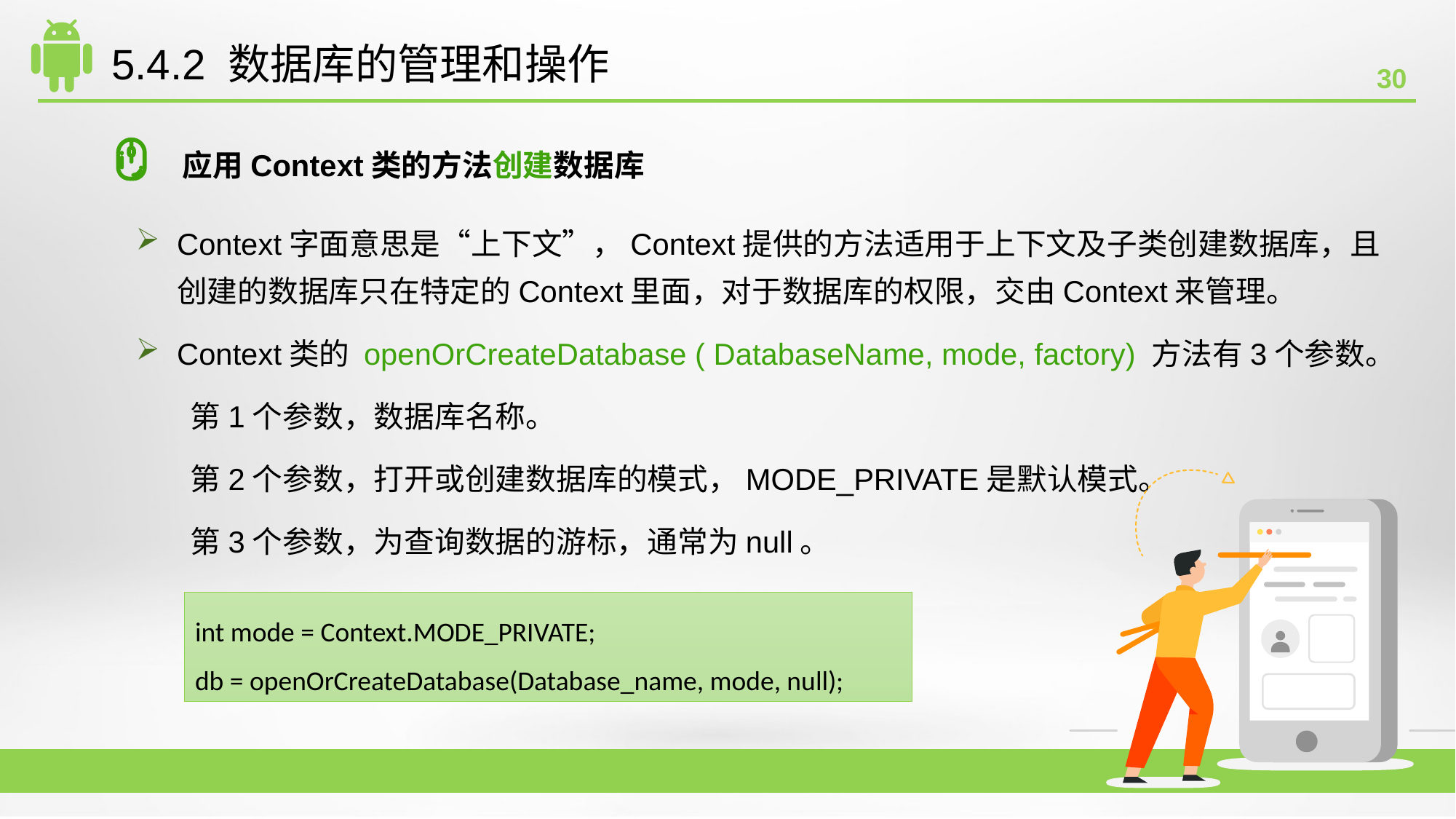

# 5.4.2 数据库的管理和操作
应用Context类的方法创建数据库

Context字面意思是“上下文”，Context提供的方法适用于上下文及子类创建数据库，且创建的数据库只在特定的Context里面，对于数据库的权限，交由Context来管理。
Context类的 openOrCreateDatabase ( DatabaseName, mode, factory) 方法有3个参数。
第1个参数，数据库名称。
第2个参数，打开或创建数据库的模式，MODE_PRIVATE是默认模式。
第3个参数，为查询数据的游标，通常为null。

int mode = Context.MODE_PRIVATE;
db = openOrCreateDatabase(Database_name, mode, null);